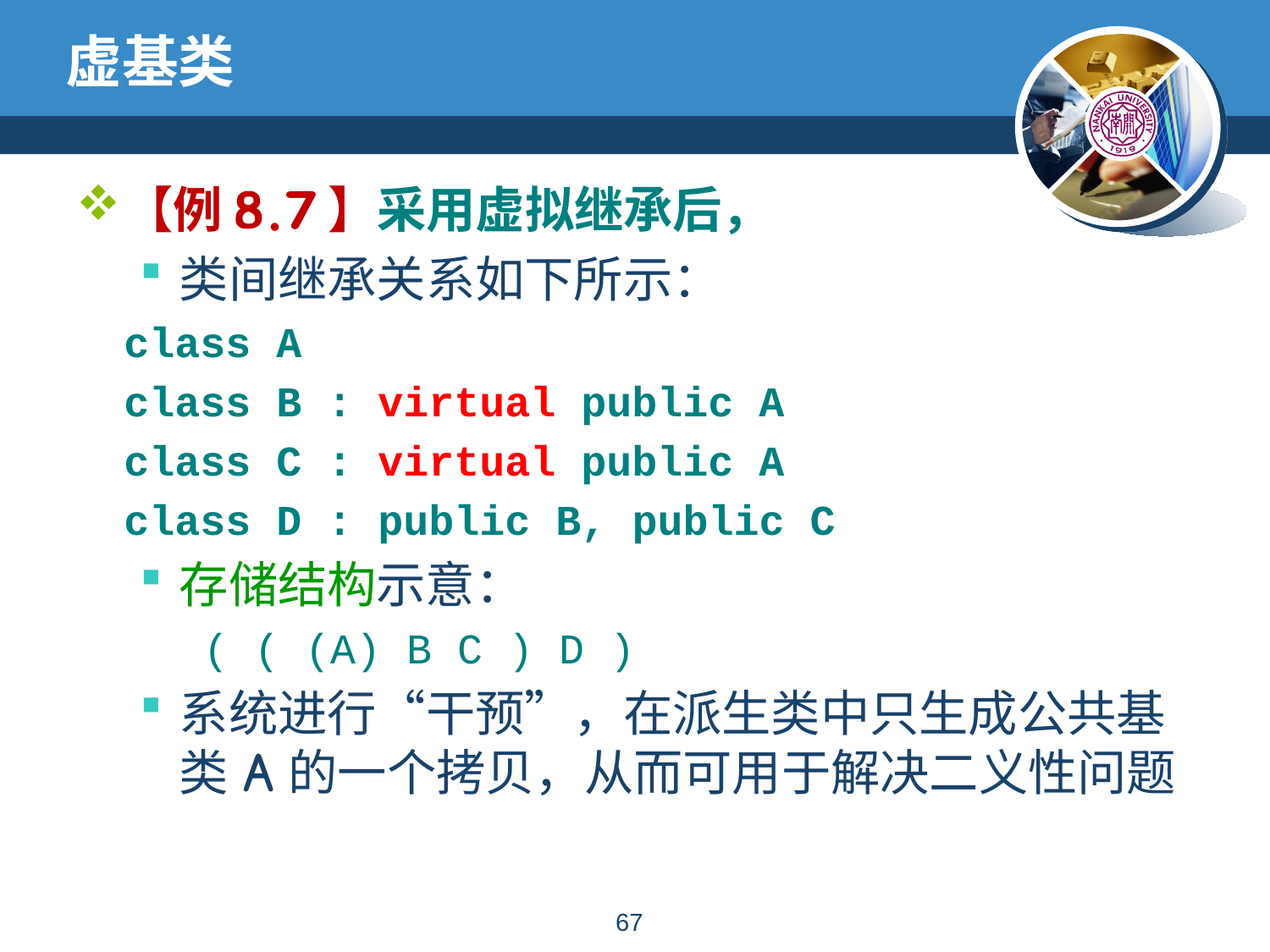

# 虚基类
【例8.7】采用虚拟继承后，
类间继承关系如下所示：
	class A
	class B : virtual public A
	class C : virtual public A
	class D : public B, public C
存储结构示意：
( ( (A) B C ) D )
系统进行“干预”，在派生类中只生成公共基类A的一个拷贝，从而可用于解决二义性问题
67